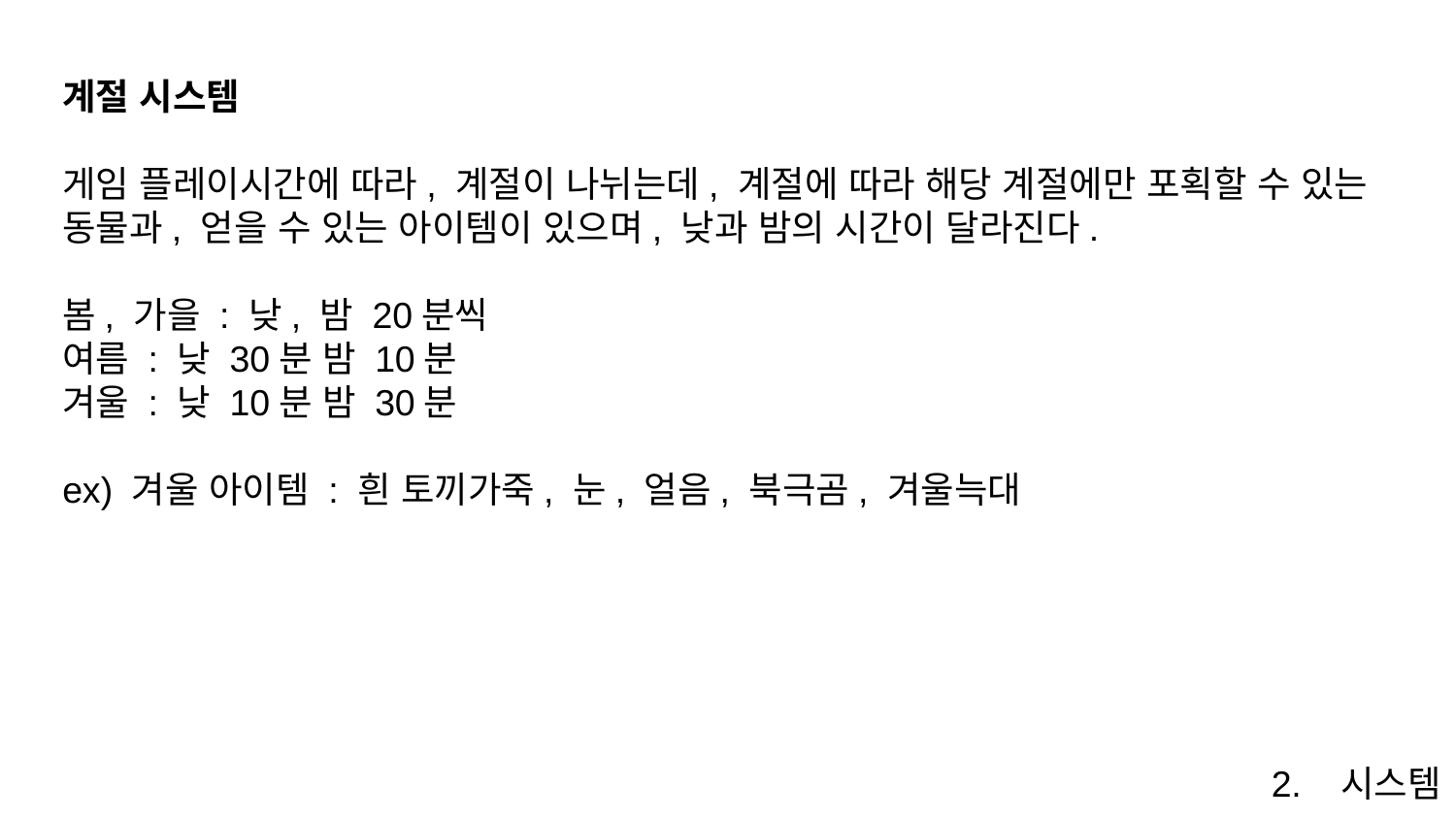

계절 시스템

게임 플레이시간에 따라, 계절이 나뉘는데, 계절에 따라 해당 계절에만 포획할 수 있는 동물과, 얻을 수 있는 아이템이 있으며, 낮과 밤의 시간이 달라진다.

봄, 가을 : 낮, 밤 20분씩
여름 : 낮 30분 밤 10분
겨울 : 낮 10분 밤 30분

ex) 겨울 아이템 : 흰 토끼가죽, 눈, 얼음, 북극곰, 겨울늑대
2.   시스템